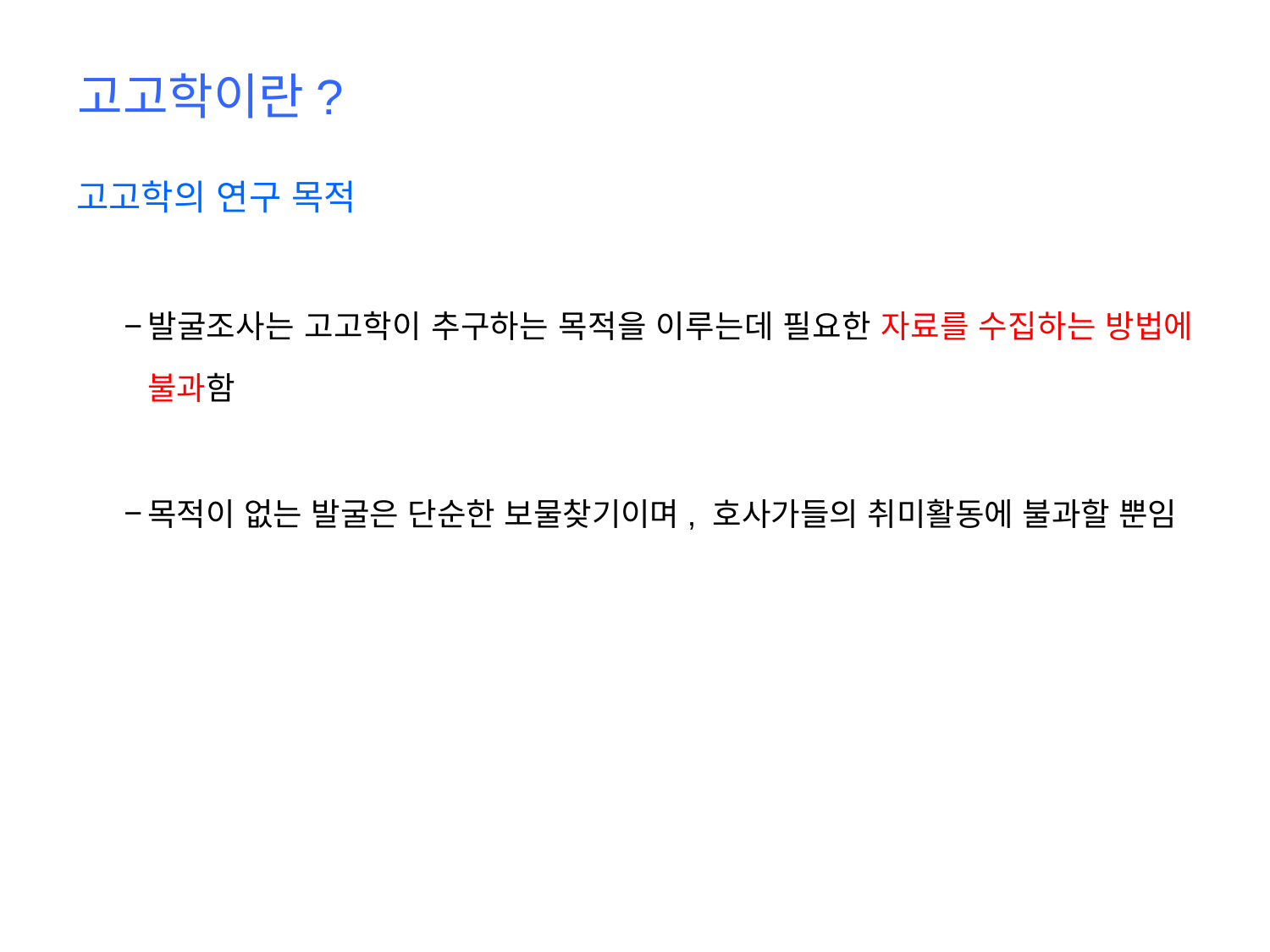

# 고고학이란?
고고학의 연구 목적

발굴조사는 고고학이 추구하는 목적을 이루는데 필요한 자료를 수집하는 방법에 불과함

목적이 없는 발굴은 단순한 보물찾기이며, 호사가들의 취미활동에 불과할 뿐임